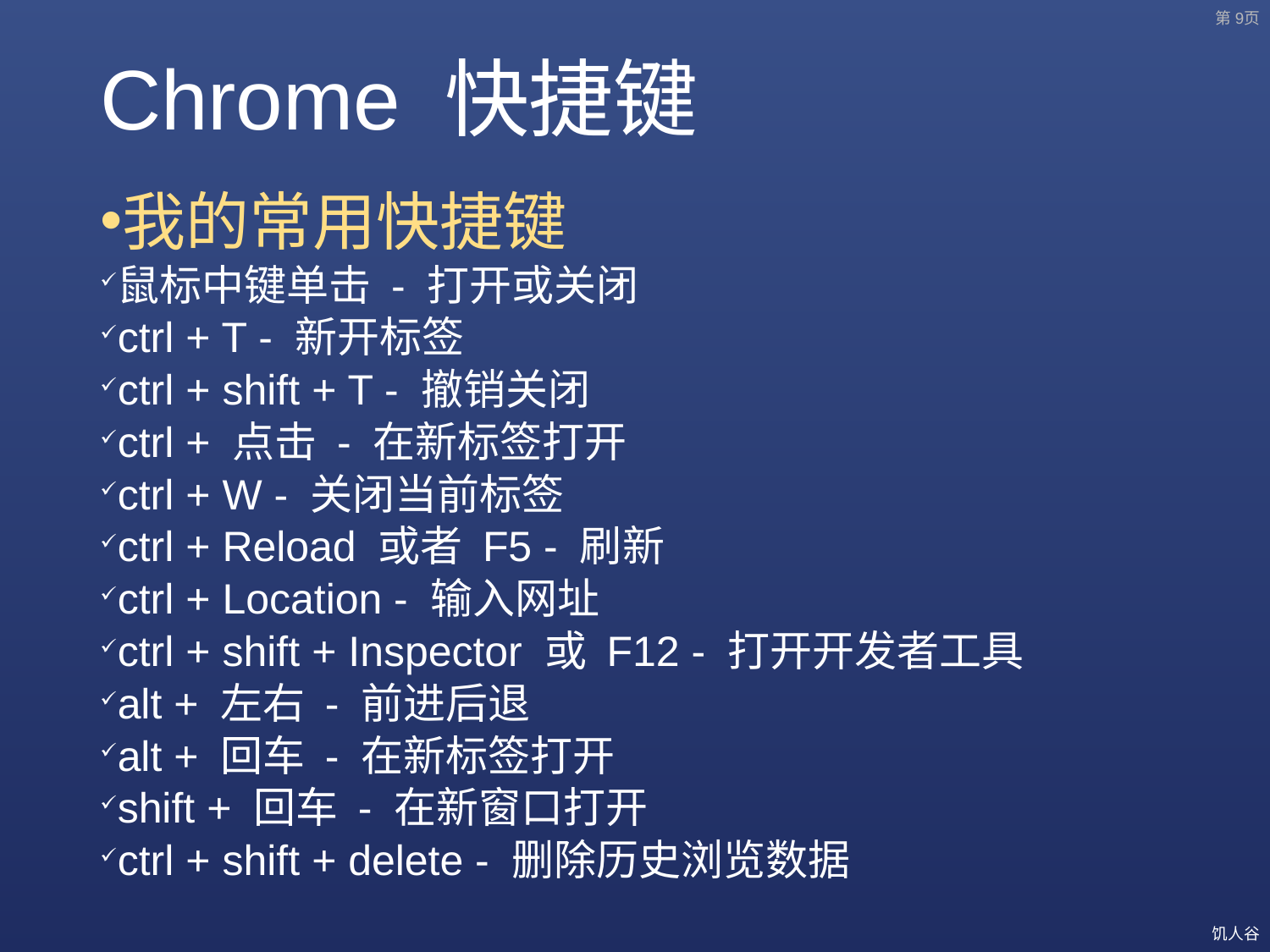

第9页
# Chrome 快捷键
我的常用快捷键
鼠标中键单击 - 打开或关闭
ctrl + T - 新开标签
ctrl + shift + T - 撤销关闭
ctrl + 点击 - 在新标签打开
ctrl + W - 关闭当前标签
ctrl + Reload 或者 F5 - 刷新
ctrl + Location - 输入网址
ctrl + shift + Inspector 或 F12 - 打开开发者工具
alt + 左右 - 前进后退
alt + 回车 - 在新标签打开
shift + 回车 - 在新窗口打开
ctrl + shift + delete - 删除历史浏览数据

饥人谷